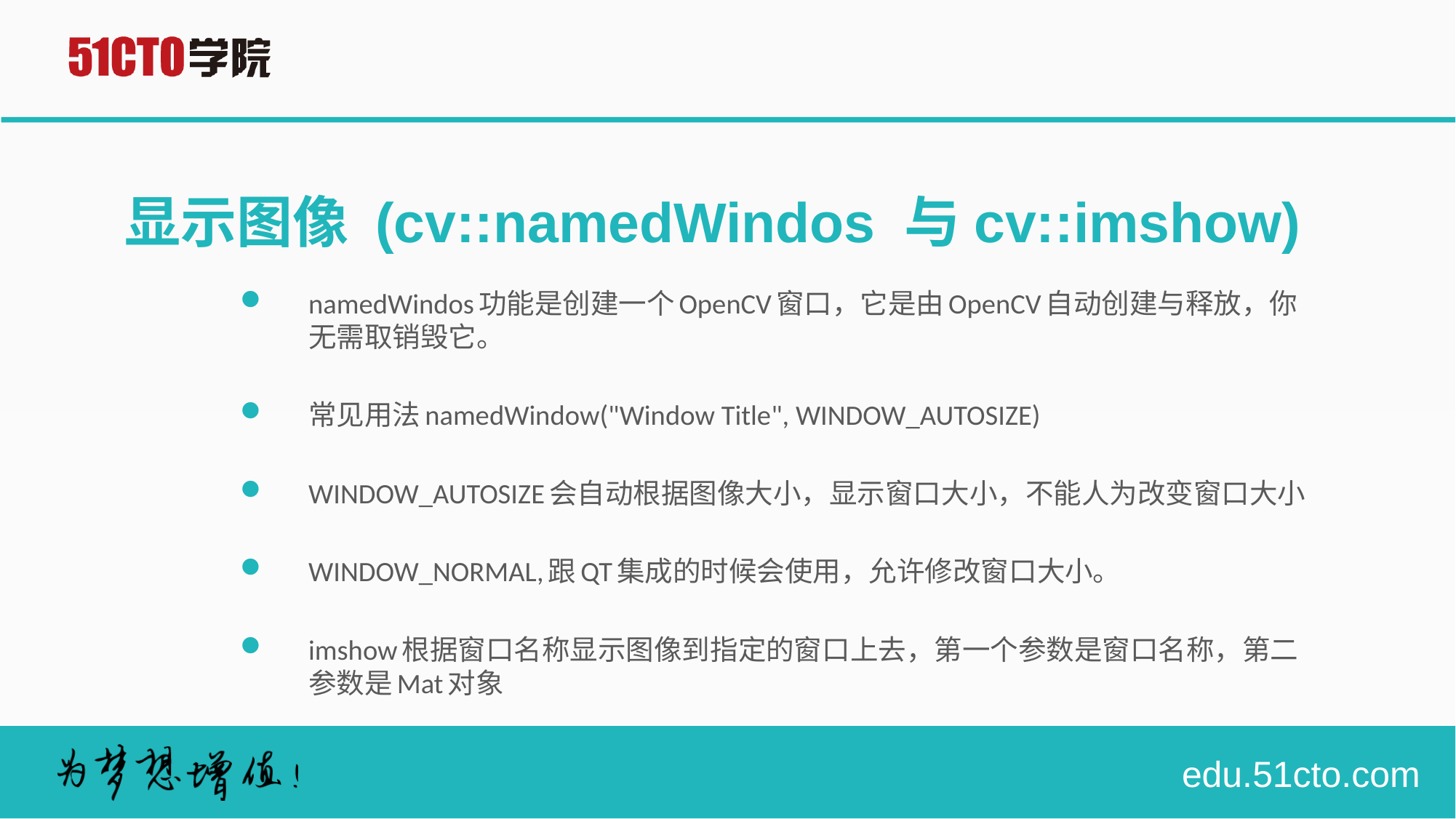

# 显示图像 (cv::namedWindos 与cv::imshow)
namedWindos功能是创建一个OpenCV窗口，它是由OpenCV自动创建与释放，你无需取销毁它。

常见用法namedWindow("Window Title", WINDOW_AUTOSIZE)

WINDOW_AUTOSIZE会自动根据图像大小，显示窗口大小，不能人为改变窗口大小

WINDOW_NORMAL,跟QT集成的时候会使用，允许修改窗口大小。

imshow根据窗口名称显示图像到指定的窗口上去，第一个参数是窗口名称，第二参数是Mat对象